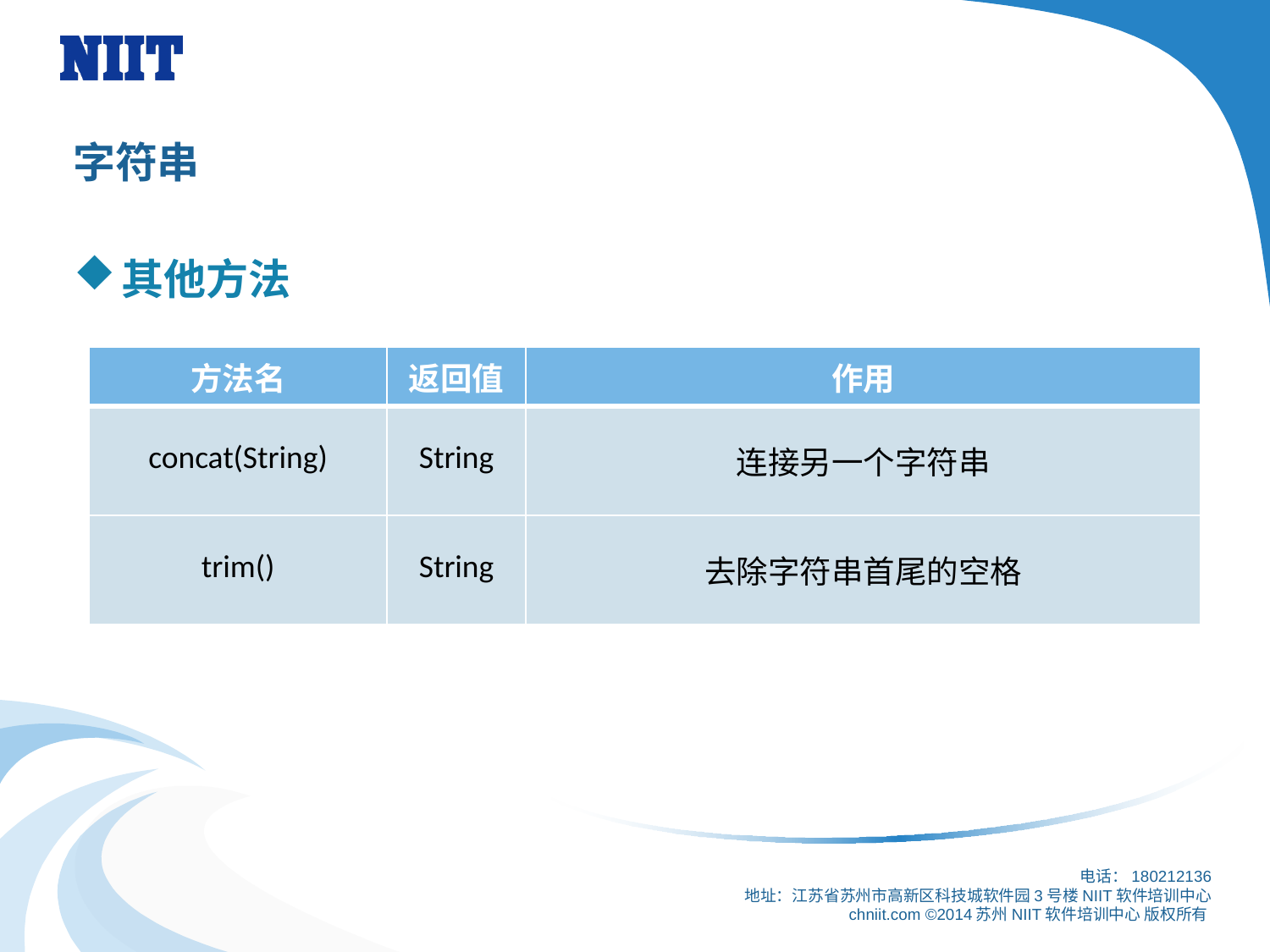

# 字符串
其他方法
| 方法名 | 返回值 | 作用 |
| --- | --- | --- |
| concat(String) | String | 连接另一个字符串 |
| trim() | String | 去除字符串首尾的空格 |